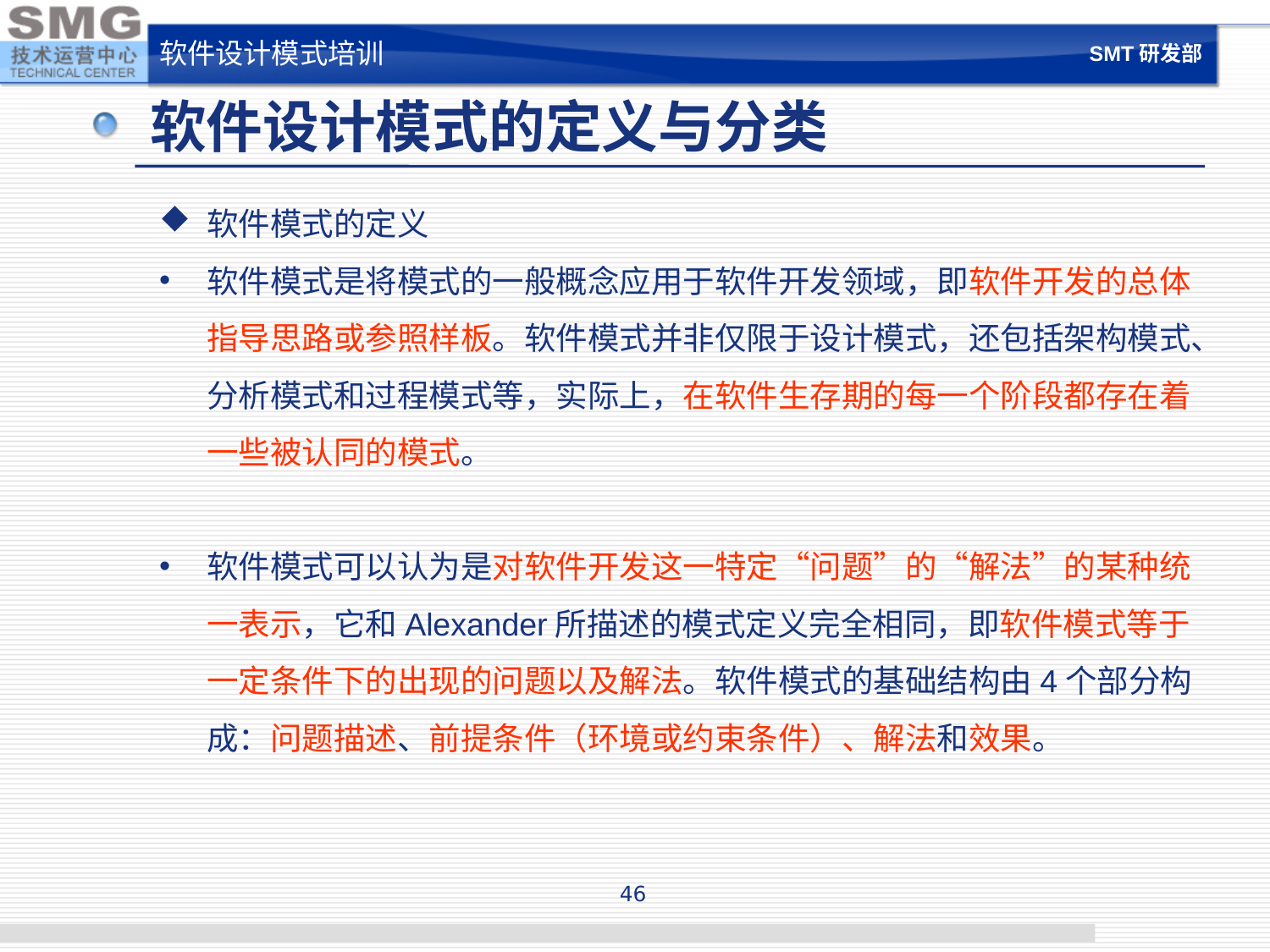

SMT研发部
软件设计模式培训
# 软件设计模式的定义与分类
软件模式的定义
软件模式是将模式的一般概念应用于软件开发领域，即软件开发的总体指导思路或参照样板。软件模式并非仅限于设计模式，还包括架构模式、分析模式和过程模式等，实际上，在软件生存期的每一个阶段都存在着一些被认同的模式。

软件模式可以认为是对软件开发这一特定“问题”的“解法”的某种统一表示，它和Alexander所描述的模式定义完全相同，即软件模式等于一定条件下的出现的问题以及解法。软件模式的基础结构由4个部分构成：问题描述、前提条件（环境或约束条件）、解法和效果。
46